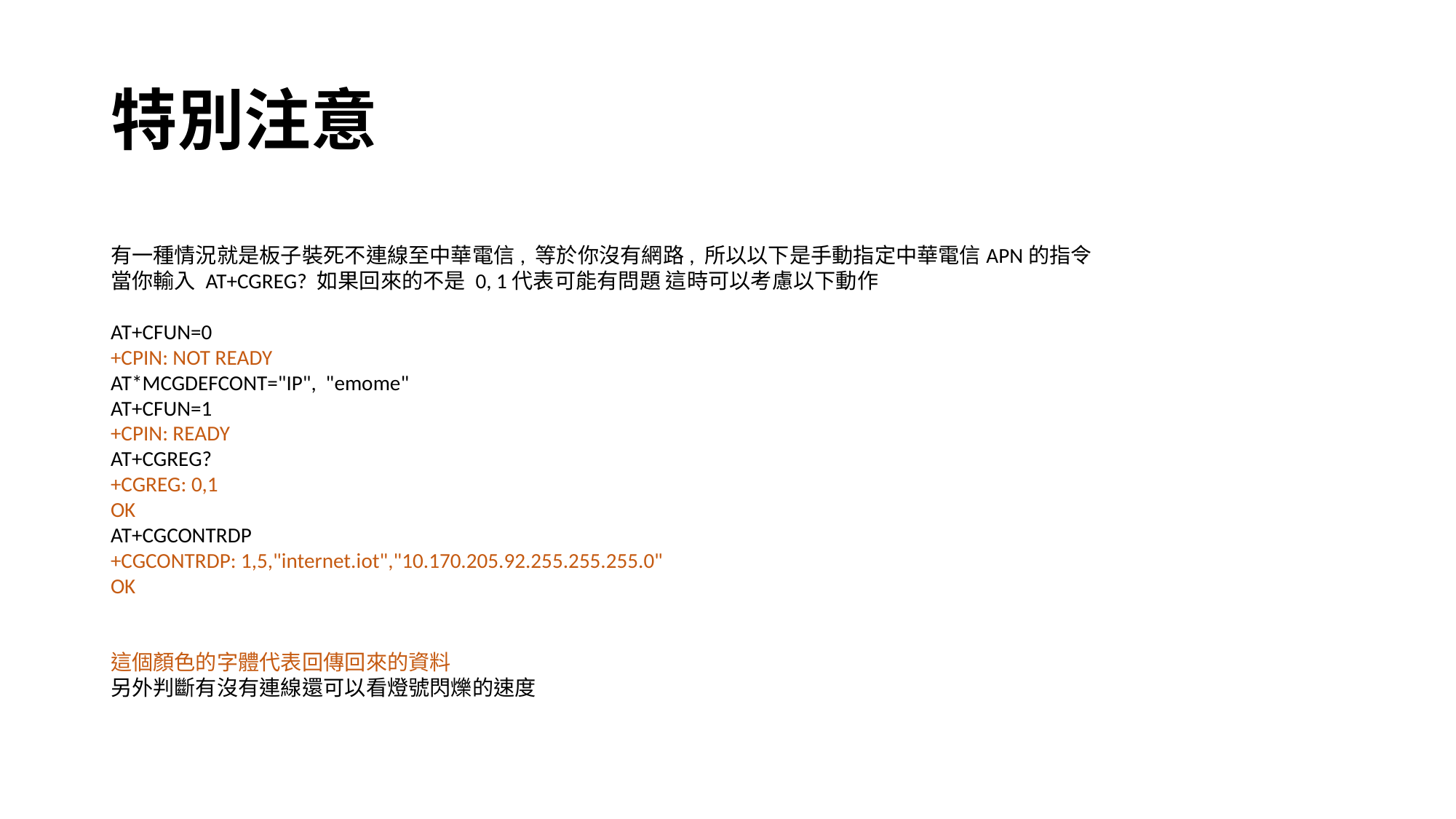

# 特別注意
有一種情況就是板子裝死不連線至中華電信, 等於你沒有網路, 所以以下是手動指定中華電信APN的指令
當你輸入 AT+CGREG? 如果回來的不是 0, 1代表可能有問題 這時可以考慮以下動作

AT+CFUN=0
+CPIN: NOT READY
AT*MCGDEFCONT="IP",  "emome"
AT+CFUN=1
+CPIN: READY
AT+CGREG?
+CGREG: 0,1
OK
AT+CGCONTRDP
+CGCONTRDP: 1,5,"internet.iot","10.170.205.92.255.255.255.0"
OK

這個顏色的字體代表回傳回來的資料
另外判斷有沒有連線還可以看燈號閃爍的速度